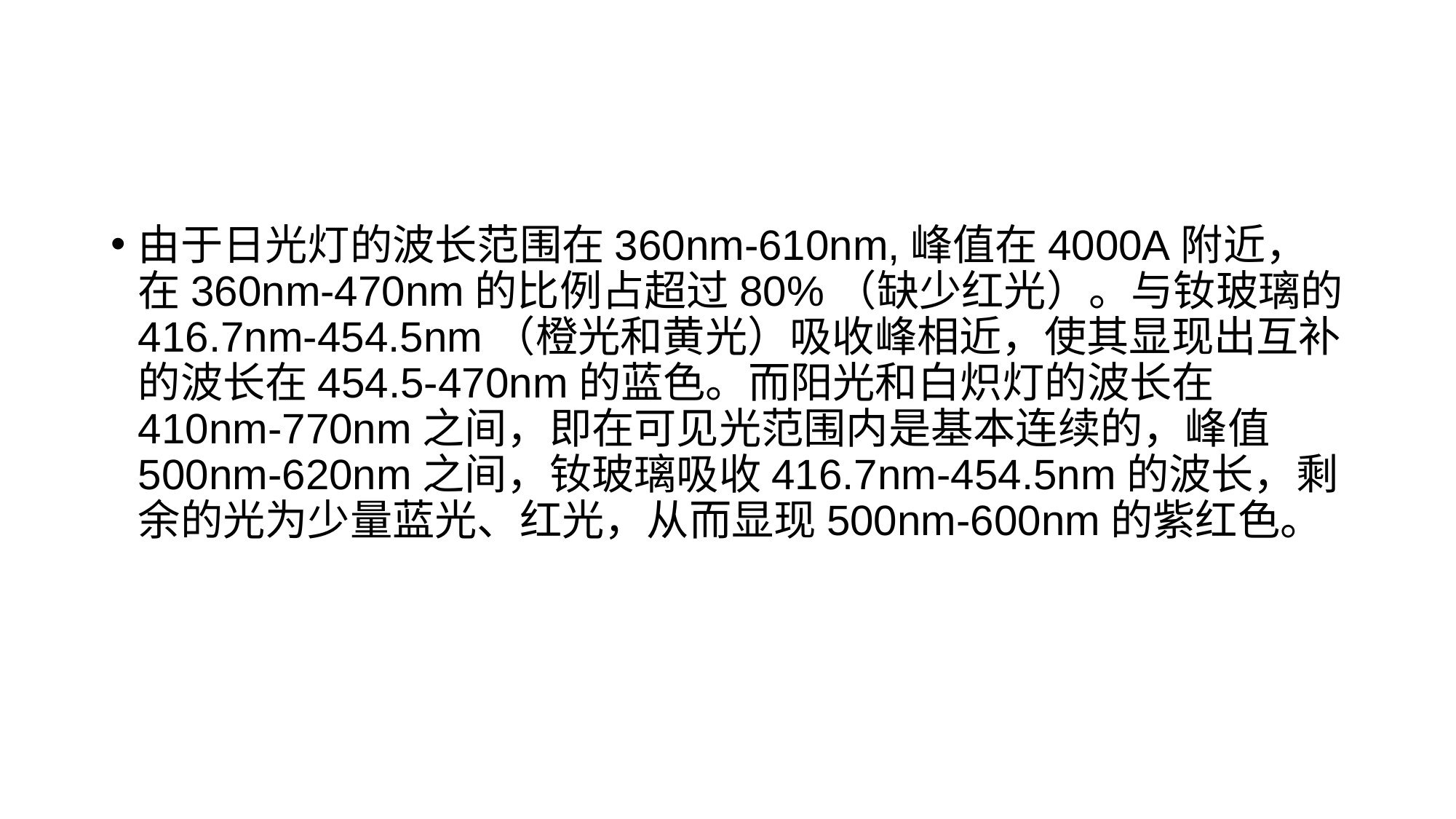

#
由于日光灯的波长范围在360nm-610nm,峰值在4000A附近，在360nm-470nm的比例占超过80%（缺少红光）。与钕玻璃的416.7nm-454.5nm（橙光和黄光）吸收峰相近，使其显现出互补的波长在454.5-470nm的蓝色。而阳光和白炽灯的波长在410nm-770nm之间，即在可见光范围内是基本连续的，峰值500nm-620nm之间，钕玻璃吸收416.7nm-454.5nm的波长，剩余的光为少量蓝光、红光，从而显现500nm-600nm的紫红色。